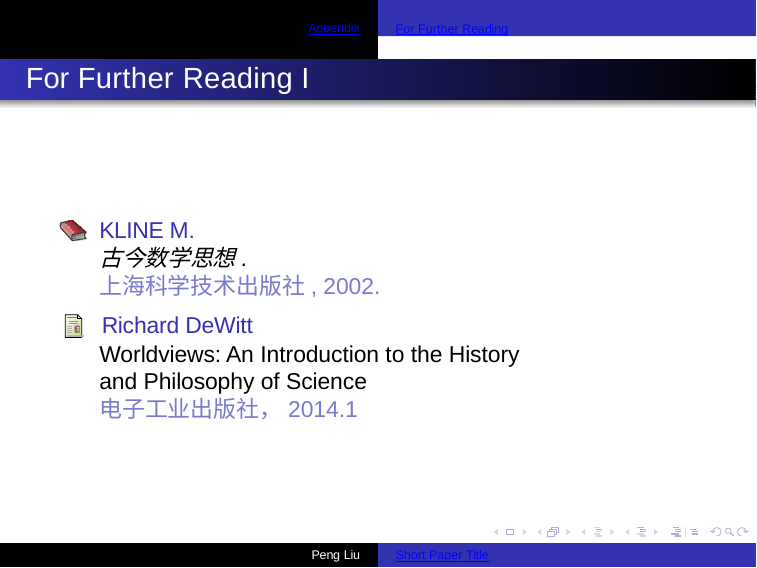

For Further Reading
Appendix
For Further Reading I

KLINE M.
古今数学思想.
上海科学技术出版社, 2002.
      Richard DeWitt
Worldviews: An Introduction to the History and Philosophy of Science
电子工业出版社，2014.1

Peng Liu
Short Paper Title